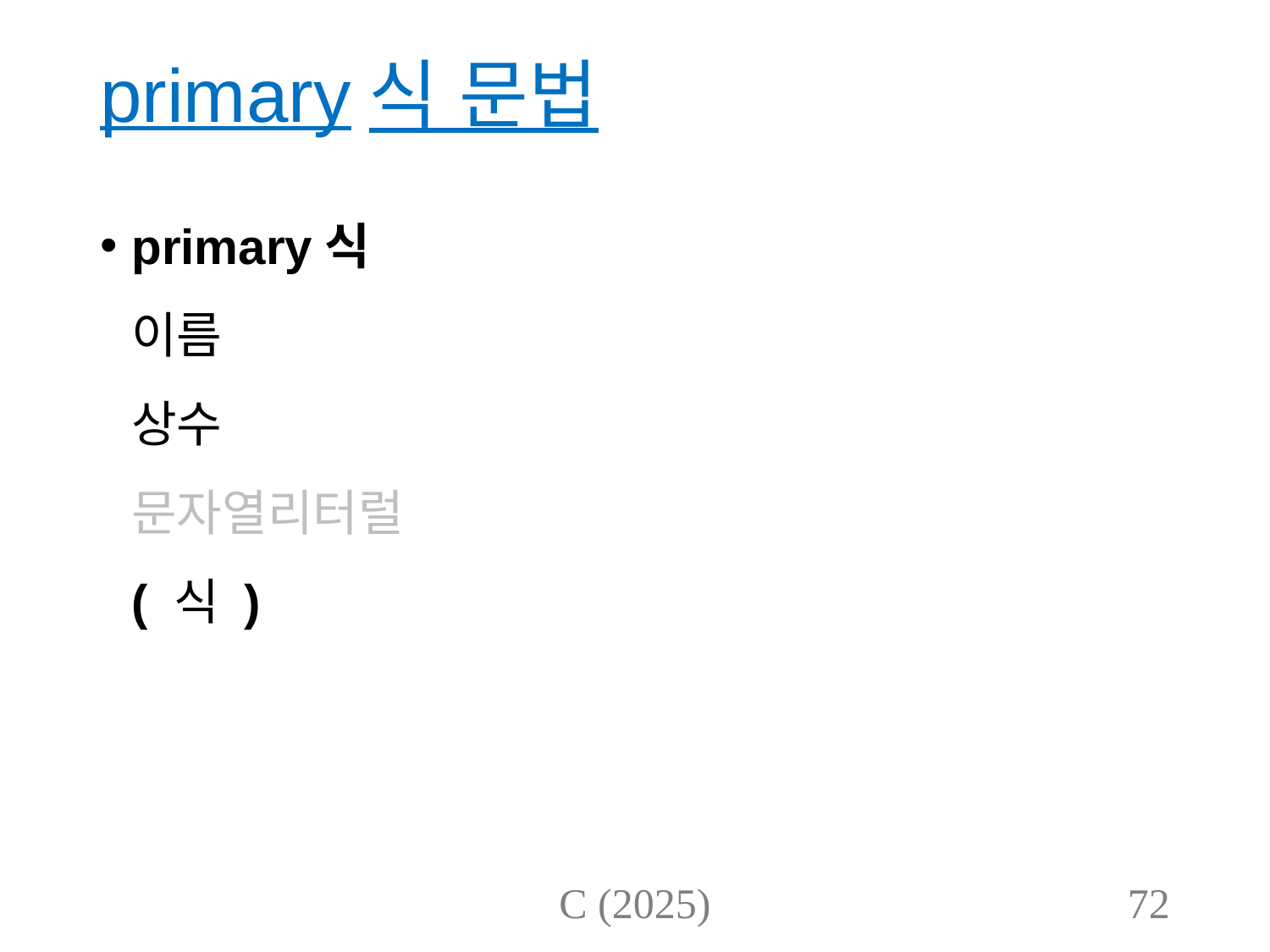

# primary식 문법
primary식
이름
상수
문자열리터럴
( 식 )
C (2025)
72